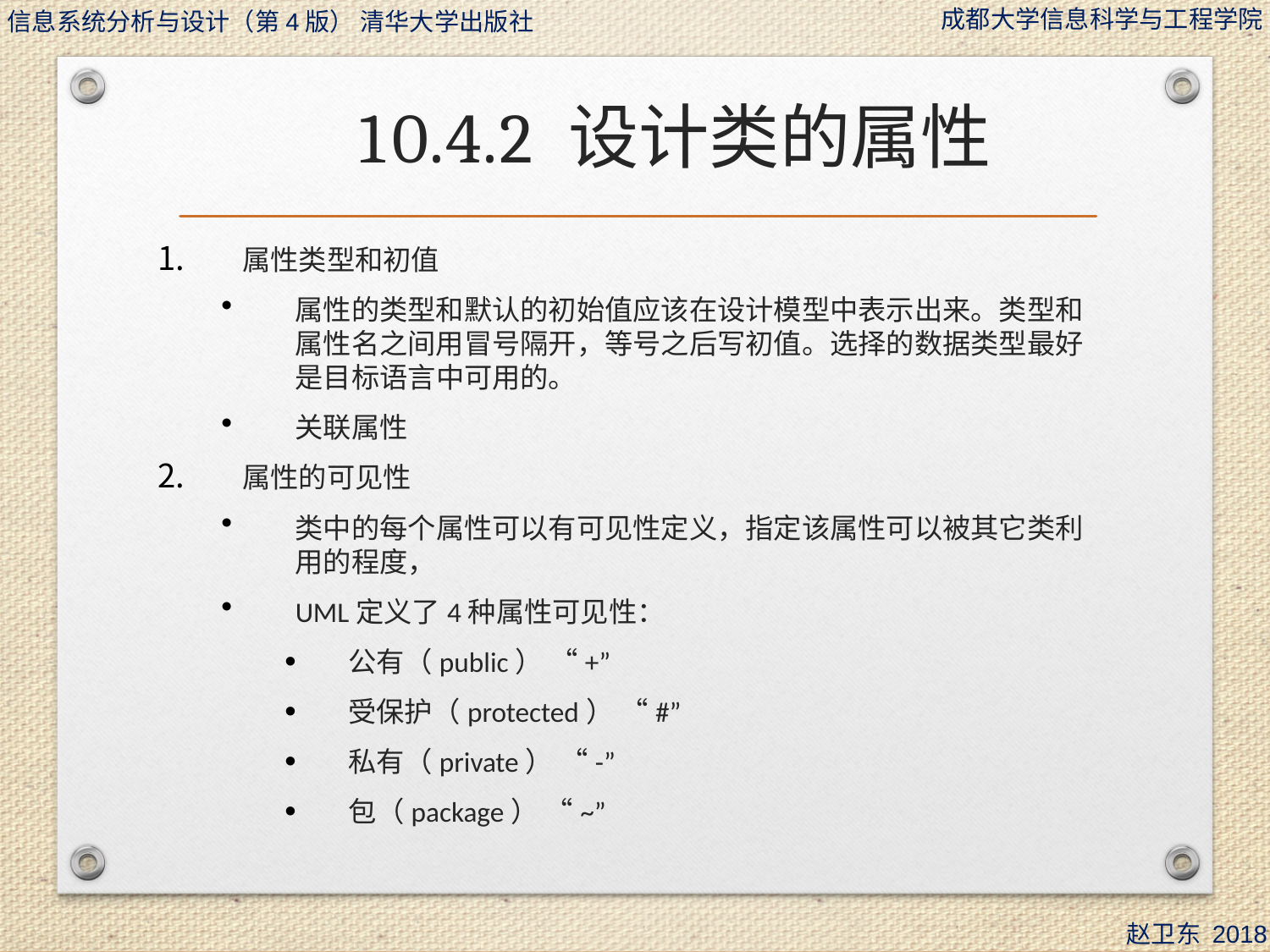

# 10.4.2 设计类的属性
属性类型和初值
属性的类型和默认的初始值应该在设计模型中表示出来。类型和属性名之间用冒号隔开，等号之后写初值。选择的数据类型最好是目标语言中可用的。
关联属性
属性的可见性
类中的每个属性可以有可见性定义，指定该属性可以被其它类利用的程度，
UML定义了4种属性可见性：
公有（public） “+”
受保护（protected） “#”
私有（private） “-”
包（package） “~”